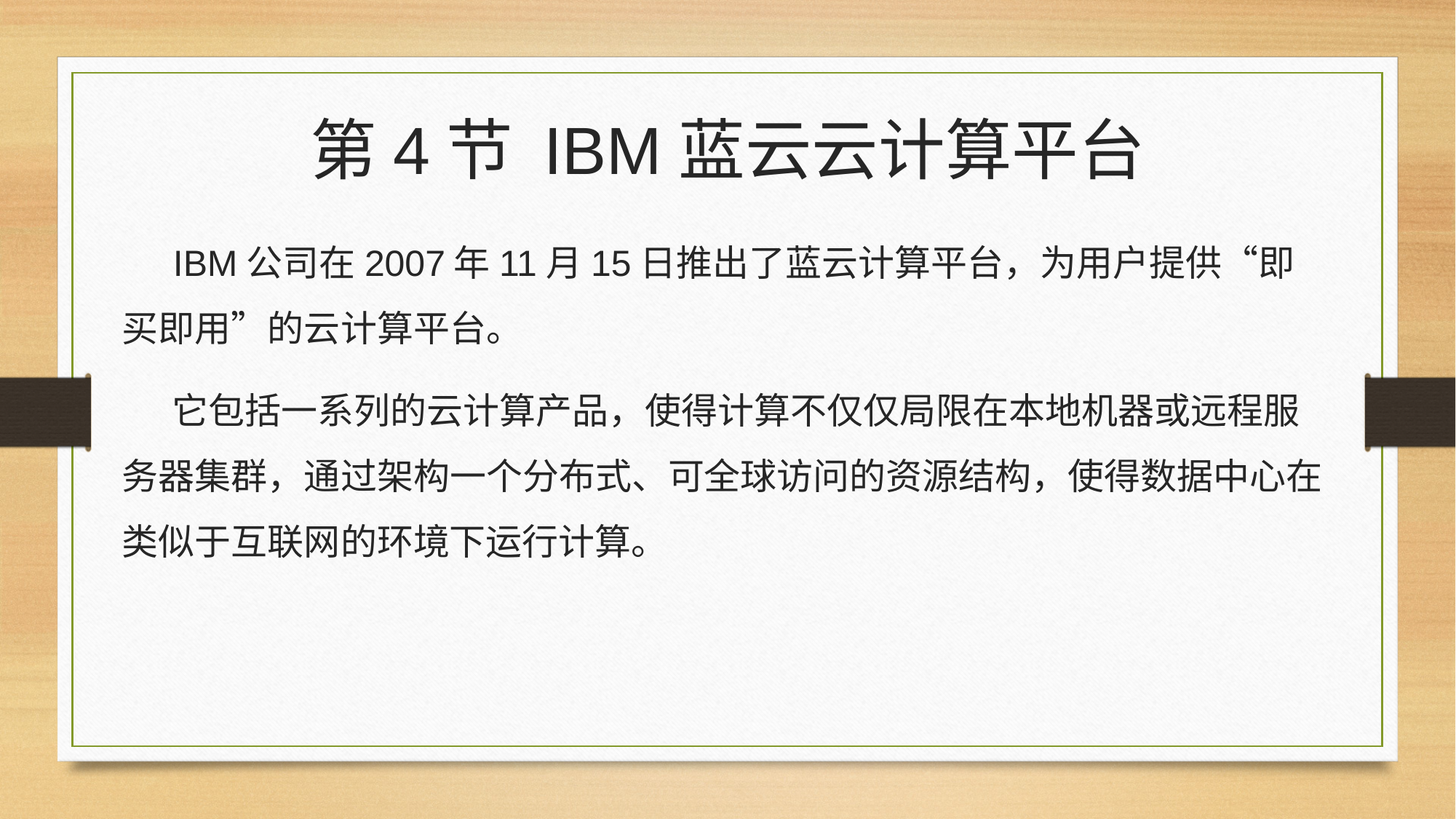

# 第4节 IBM蓝云云计算平台
     IBM公司在2007年11月15日推出了蓝云计算平台，为用户提供“即买即用”的云计算平台。
     它包括一系列的云计算产品，使得计算不仅仅局限在本地机器或远程服务器集群，通过架构一个分布式、可全球访问的资源结构，使得数据中心在类似于互联网的环境下运行计算。